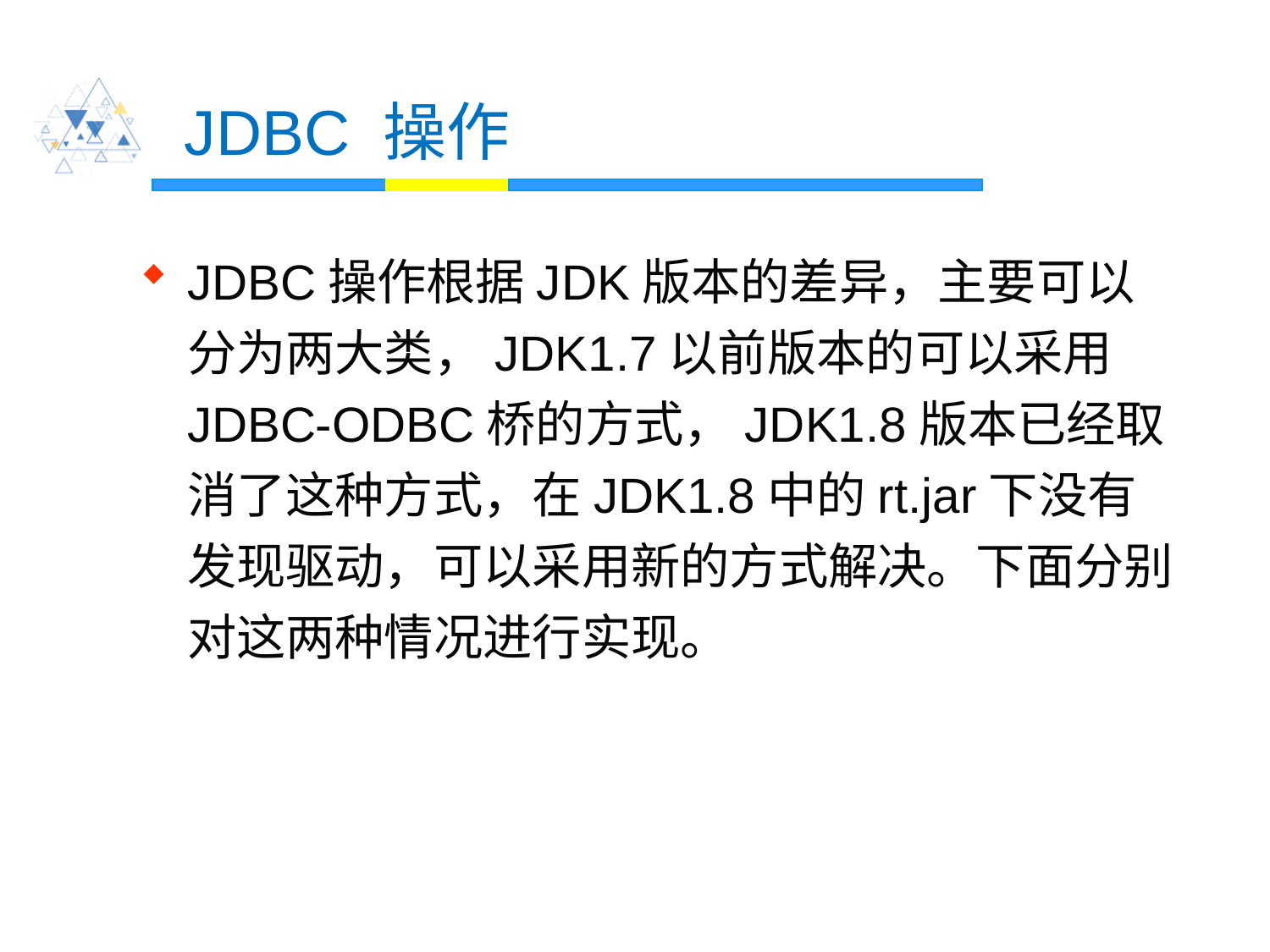

# JDBC 操作
JDBC操作根据JDK版本的差异，主要可以分为两大类，JDK1.7以前版本的可以采用JDBC-ODBC桥的方式，JDK1.8版本已经取消了这种方式，在JDK1.8中的rt.jar下没有发现驱动，可以采用新的方式解决。下面分别对这两种情况进行实现。